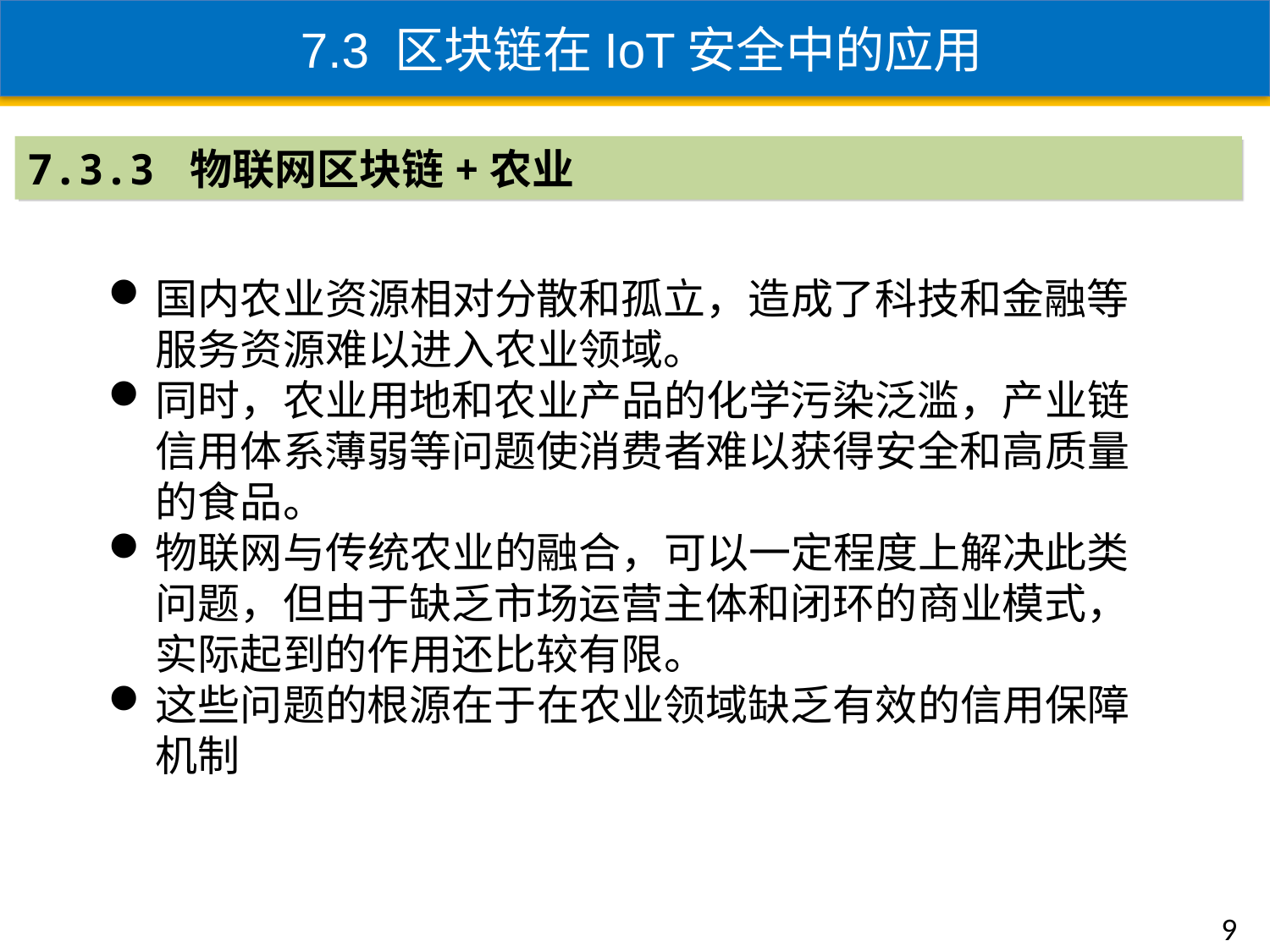

7.3 区块链在IoT安全中的应用
7.3.3 物联网区块链+农业
国内农业资源相对分散和孤立，造成了科技和金融等服务资源难以进入农业领域。
同时，农业用地和农业产品的化学污染泛滥，产业链信用体系薄弱等问题使消费者难以获得安全和高质量的食品。
物联网与传统农业的融合，可以一定程度上解决此类问题，但由于缺乏市场运营主体和闭环的商业模式，实际起到的作用还比较有限。
这些问题的根源在于在农业领域缺乏有效的信用保障机制

9